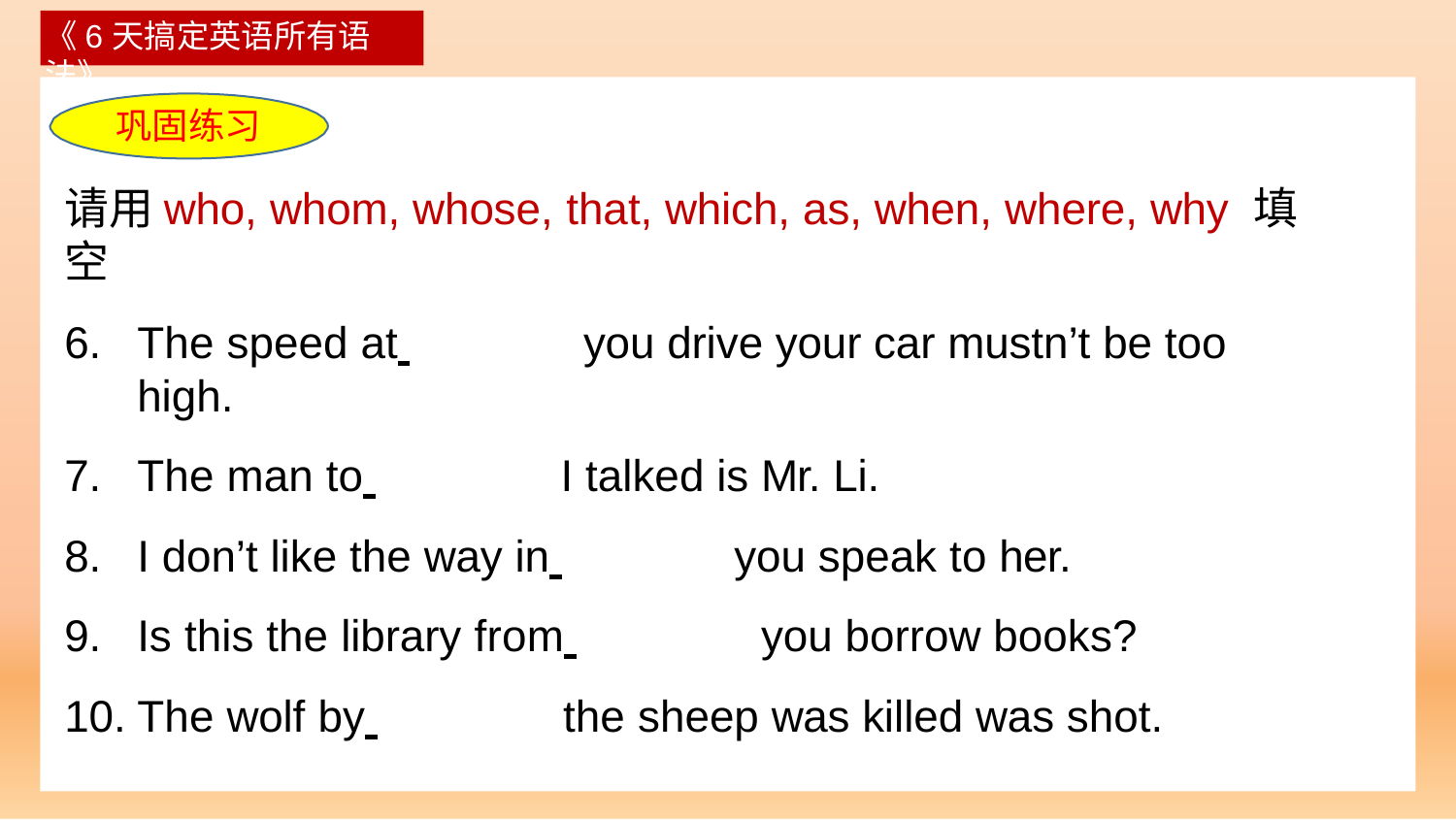

《6天搞定英语所有语法》

# 巩固练习
请用who, whom, whose, that, which, as, when, where, why 填空
The speed at 	you drive your car mustn’t be too high.
The man to 	I talked is Mr. Li.
I don’t like the way in 	you speak to her.
Is this the library from 	you borrow books?
The wolf by 	the sheep was killed was shot.